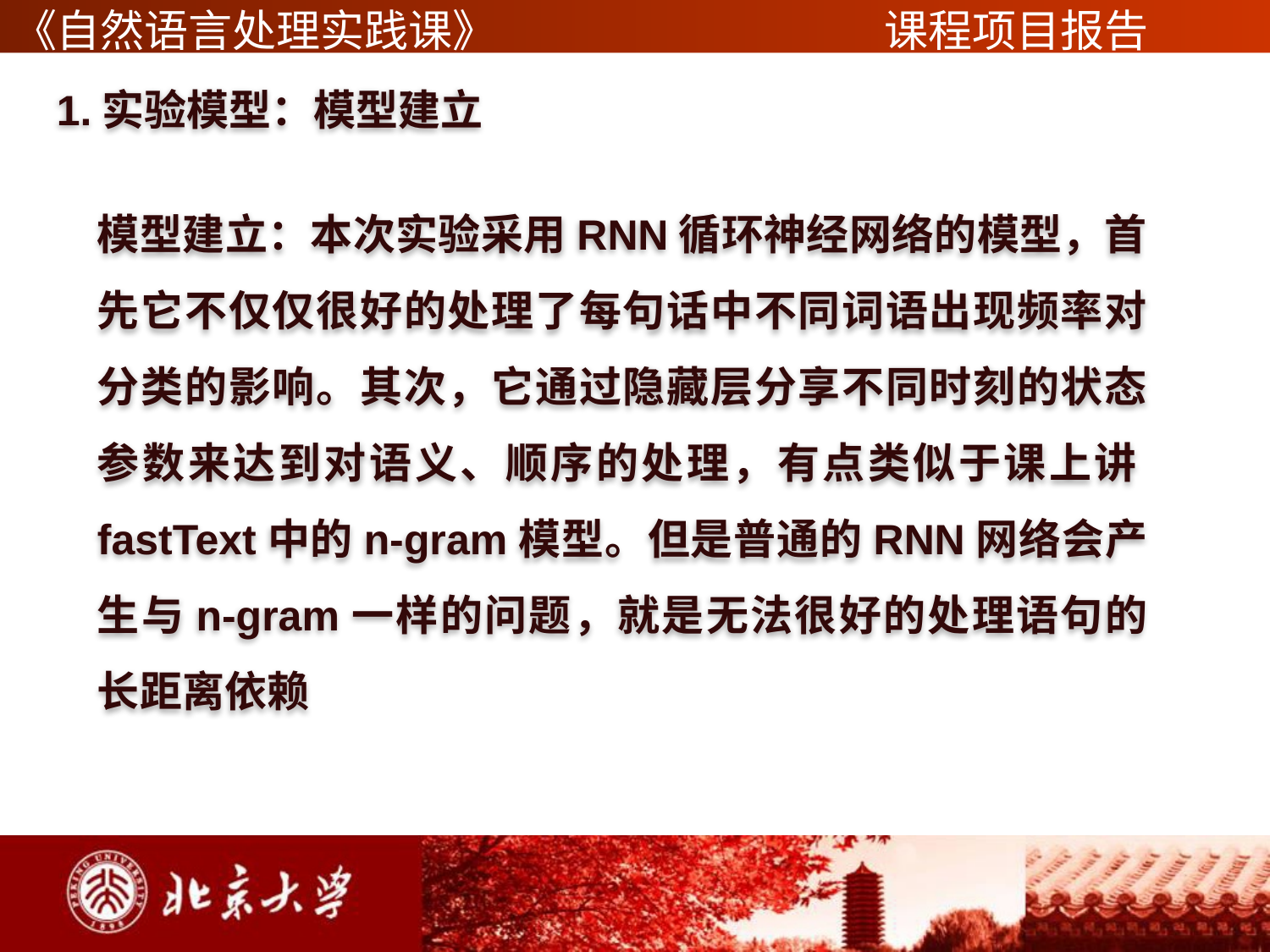

1.实验模型：模型建立
模型建立：本次实验采用RNN循环神经网络的模型，首先它不仅仅很好的处理了每句话中不同词语出现频率对分类的影响。其次，它通过隐藏层分享不同时刻的状态参数来达到对语义、顺序的处理，有点类似于课上讲fastText中的n-gram模型。但是普通的RNN网络会产生与n-gram一样的问题，就是无法很好的处理语句的长距离依赖